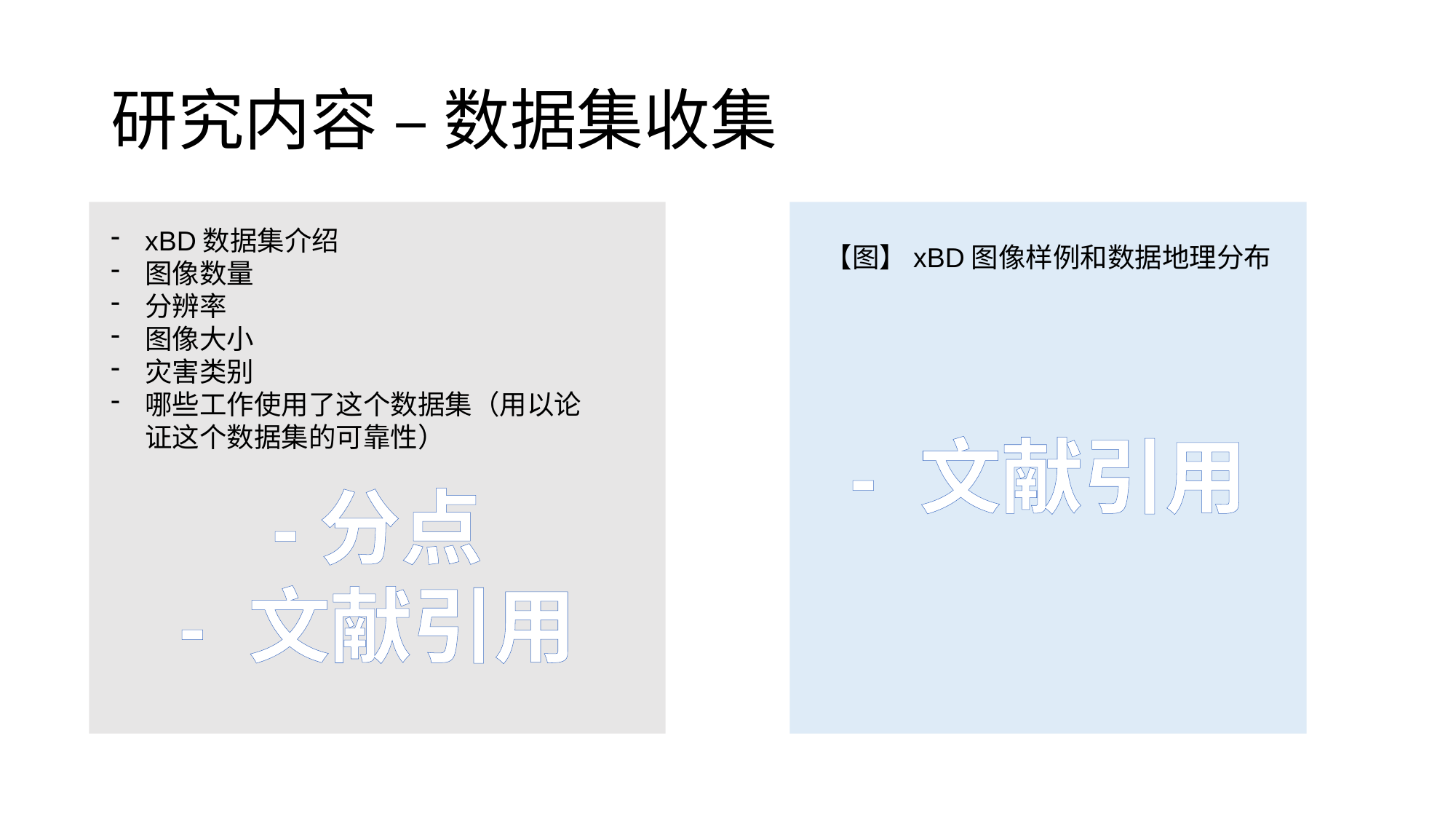

# 研究内容 – 数据集收集

xBD数据集介绍
图像数量
分辨率
图像大小
灾害类别
哪些工作使用了这个数据集（用以论证这个数据集的可靠性）
【图】xBD图像样例和数据地理分布
- 文献引用
-分点
- 文献引用